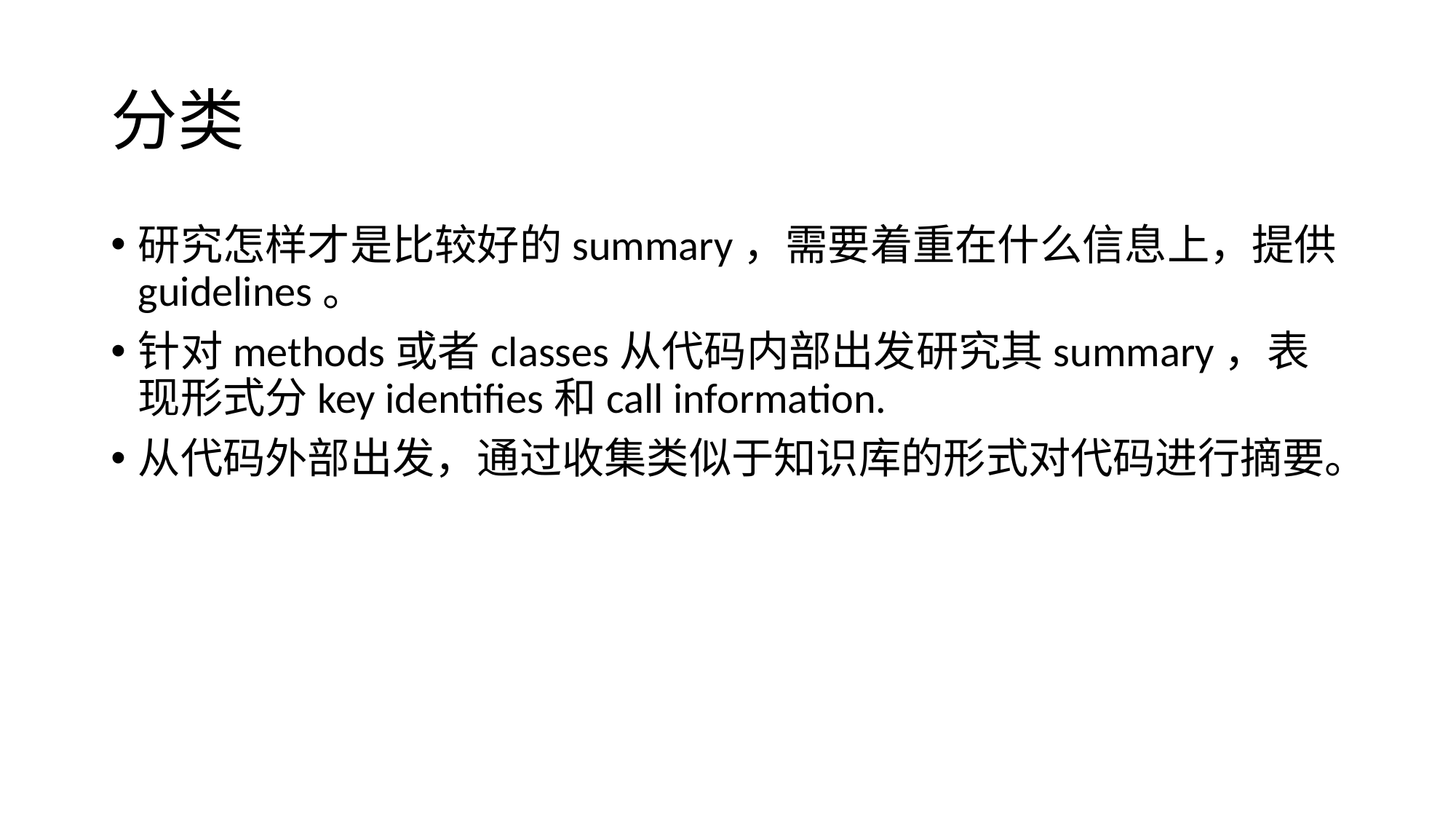

# 分类
研究怎样才是比较好的summary，需要着重在什么信息上，提供guidelines。
针对methods或者classes从代码内部出发研究其summary，表现形式分key identifies和call information.
从代码外部出发，通过收集类似于知识库的形式对代码进行摘要。